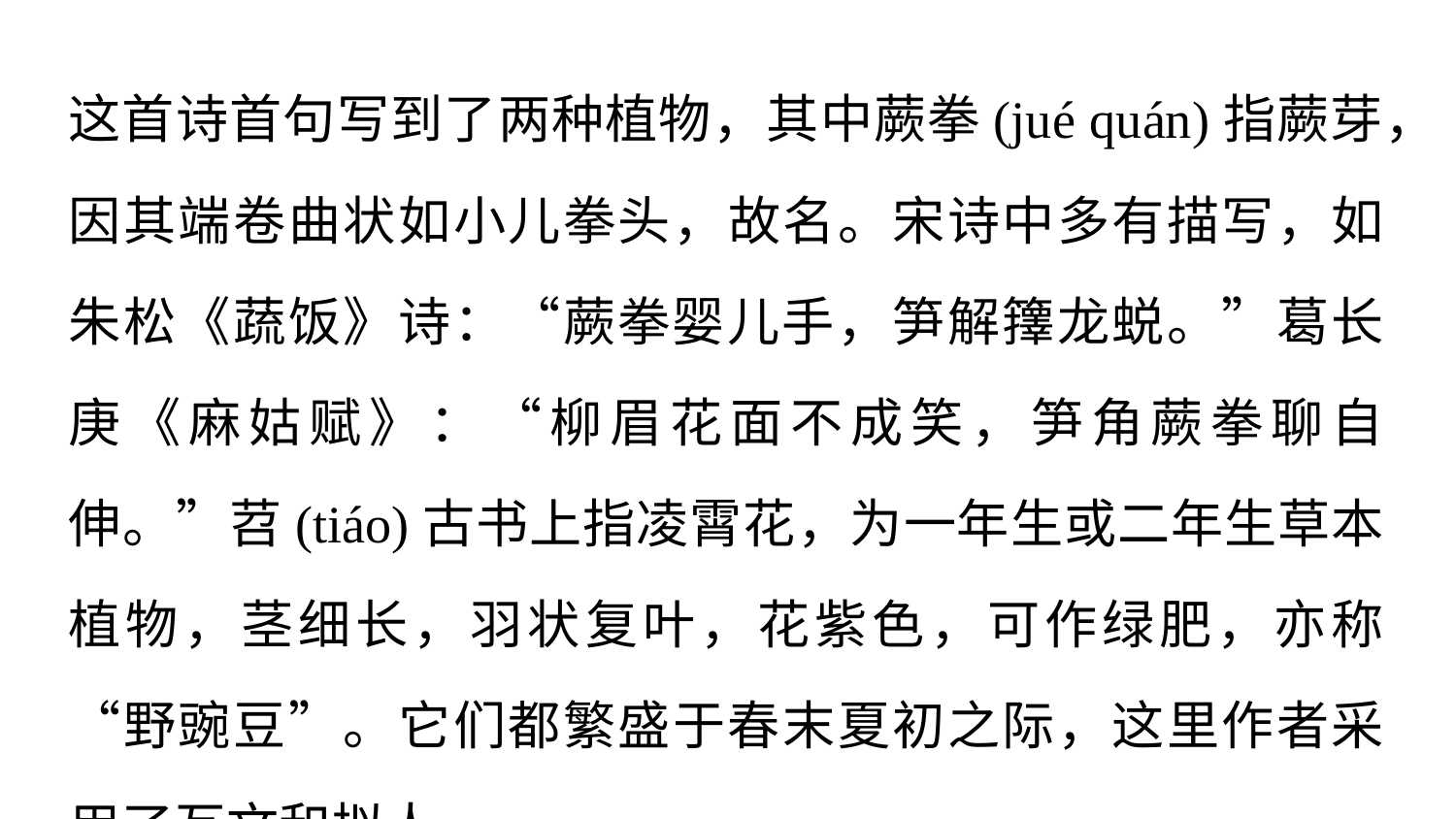

这首诗首句写到了两种植物，其中蕨拳(jué quán)指蕨芽，因其端卷曲状如小儿拳头，故名。宋诗中多有描写，如朱松《蔬饭》诗：“蕨拳婴儿手，笋解籜龙蜕。”葛长庚《麻姑赋》：“柳眉花面不成笑，笋角蕨拳聊自伸。”苕(tiáo)古书上指凌霄花，为一年生或二年生草本植物，茎细长，羽状复叶，花紫色，可作绿肥，亦称“野豌豆”。它们都繁盛于春末夏初之际，这里作者采用了互文和拟人